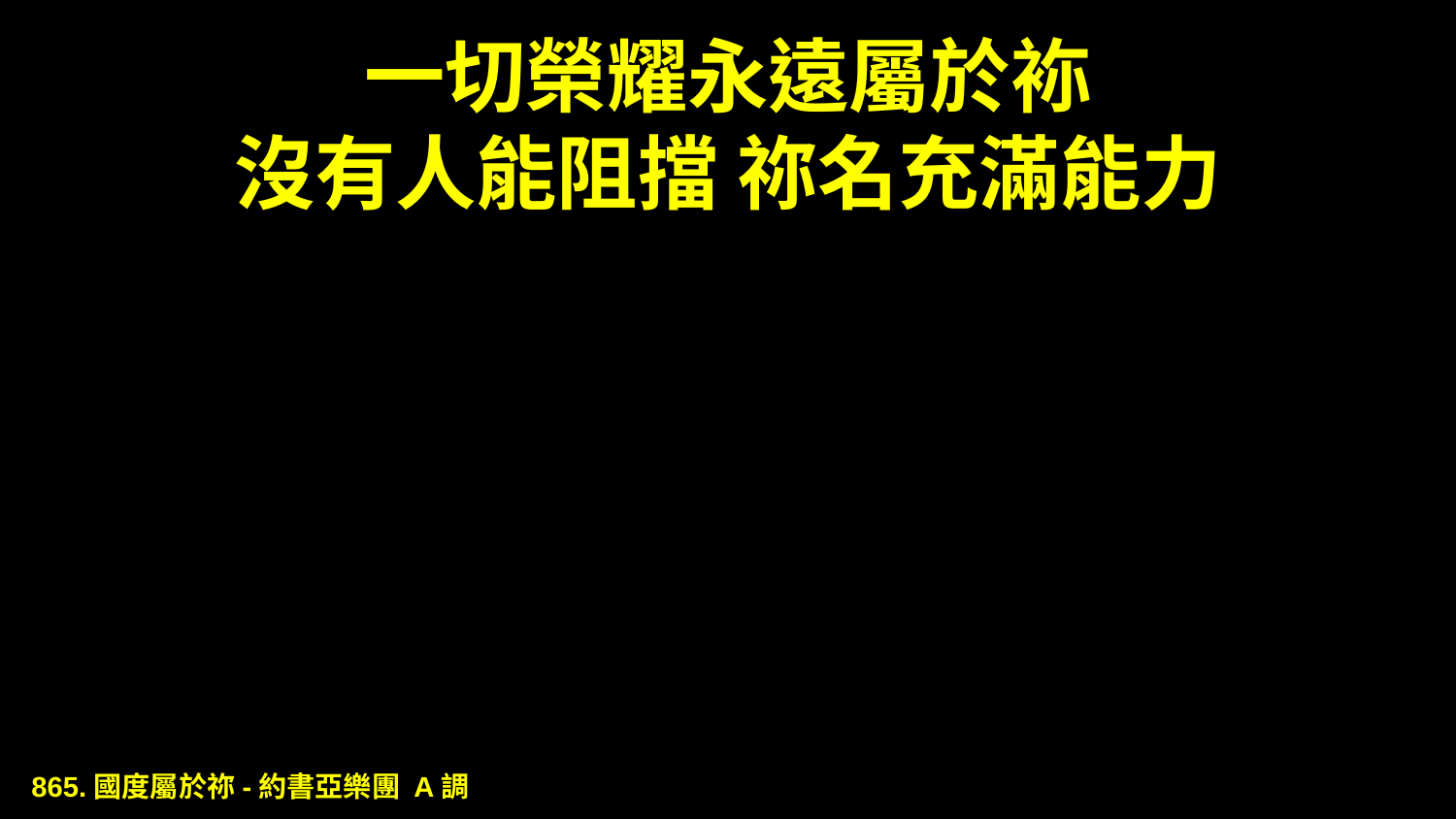

# 一切榮耀永遠屬於袮 沒有人能阻擋 祢名充滿能力
865.國度屬於祢-約書亞樂團 A調